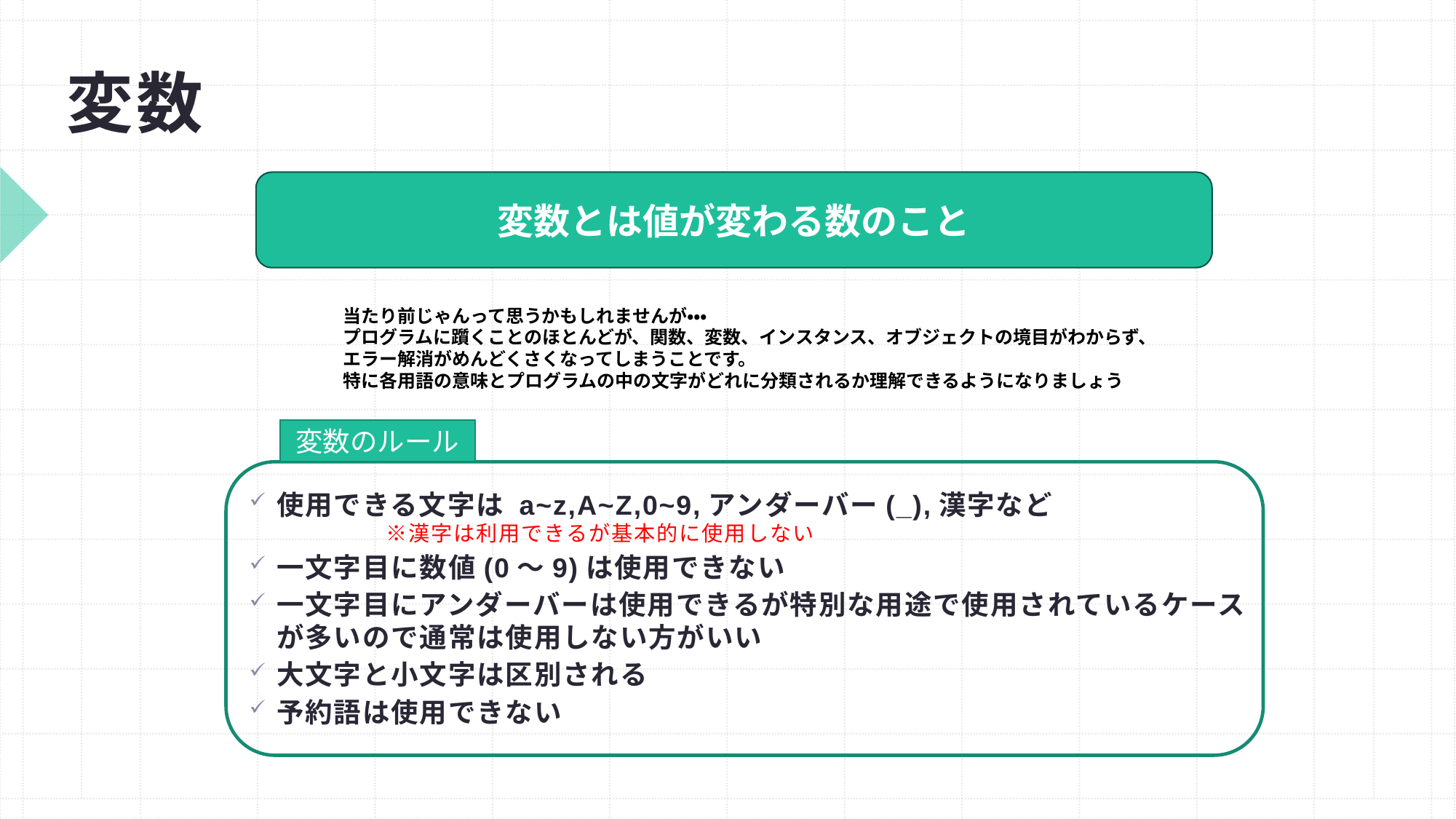

# 変数
変数とは値が変わる数のこと
当たり前じゃんって思うかもしれませんが・・・
プログラムに躓くことのほとんどが、関数、変数、インスタンス、オブジェクトの境目がわからず、エラー解消がめんどくさくなってしまうことです。
特に各用語の意味とプログラムの中の文字がどれに分類されるか理解できるようになりましょう
変数のルール

使用できる文字は a~z,A~Z,0~9,アンダーバー(_),漢字など
	※漢字は利用できるが基本的に使用しない
一文字目に数値(0～9)は使用できない
一文字目にアンダーバーは使用できるが特別な用途で使用されているケースが多いので通常は使用しない方がいい
大文字と小文字は区別される
予約語は使用できない